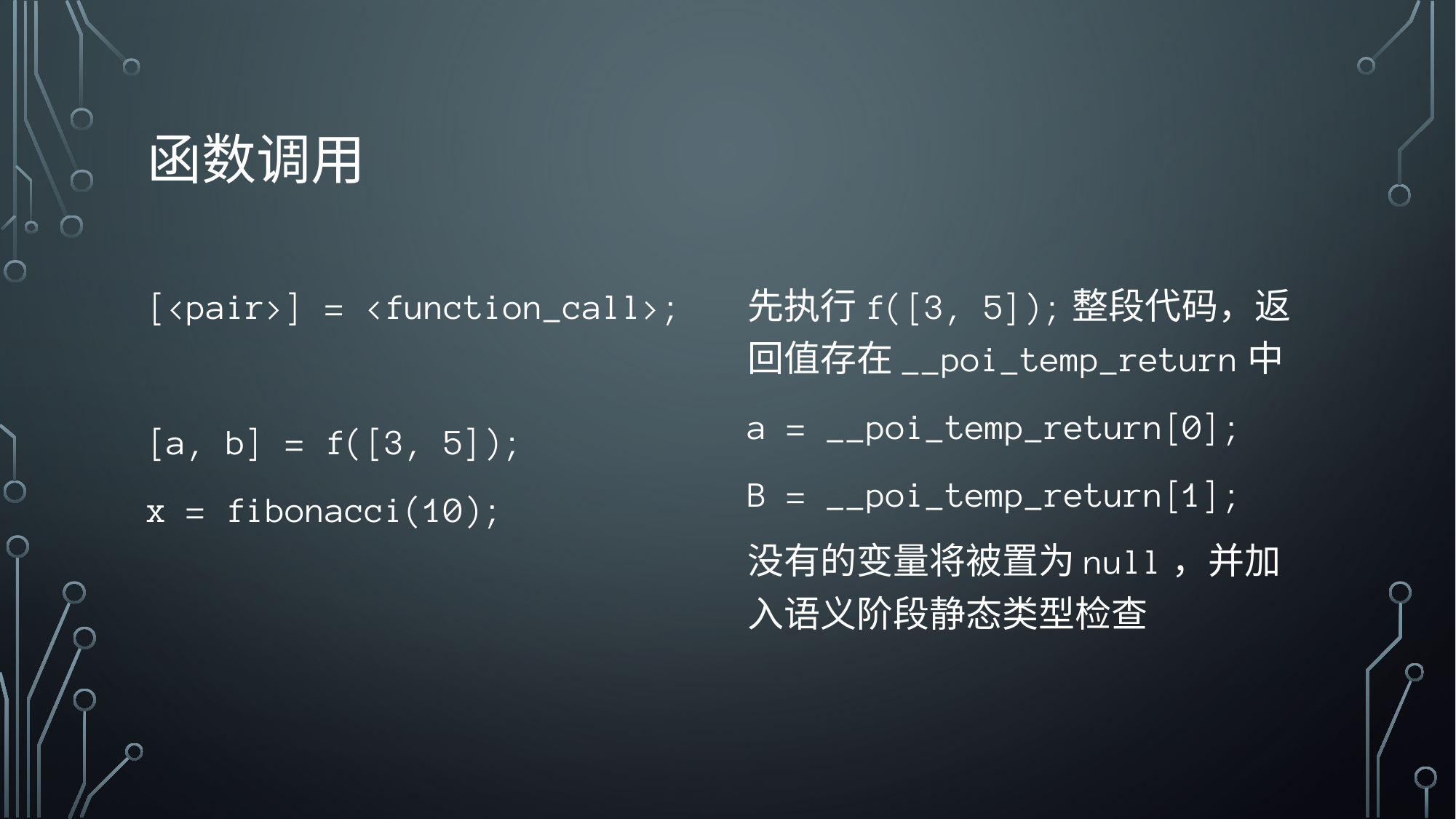

# 函数调用
[<pair>] = <function_call>;

[a, b] = f([3, 5]);
x = fibonacci(10);
先执行f([3, 5]);整段代码，返回值存在__poi_temp_return中
a = __poi_temp_return[0];
B = __poi_temp_return[1];
没有的变量将被置为null，并加入语义阶段静态类型检查